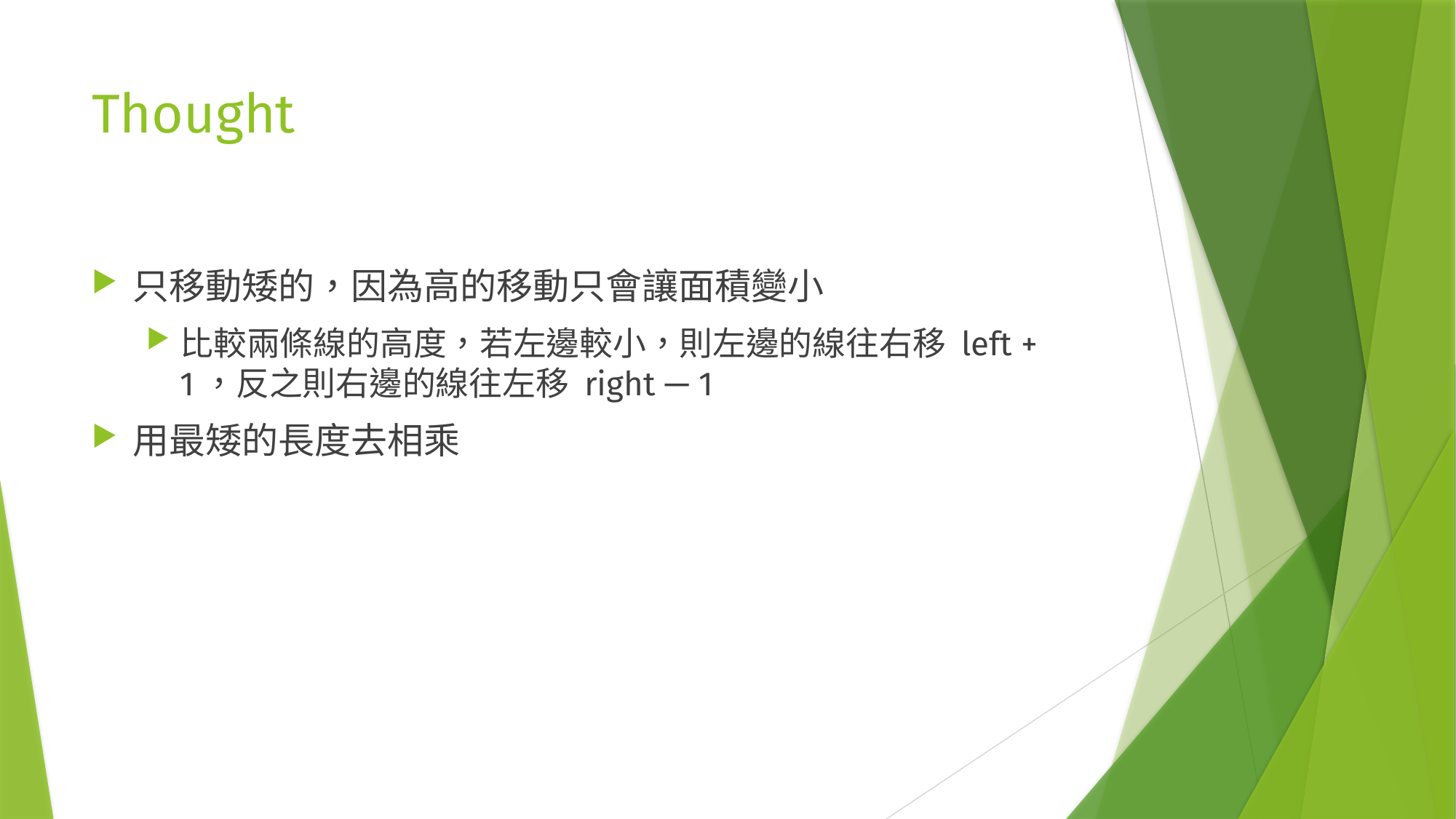

# Thought
只移動矮的，因為高的移動只會讓面積變小
比較兩條線的高度，若左邊較小，則左邊的線往右移 left + 1，反之則右邊的線往左移 right — 1
用最矮的長度去相乘